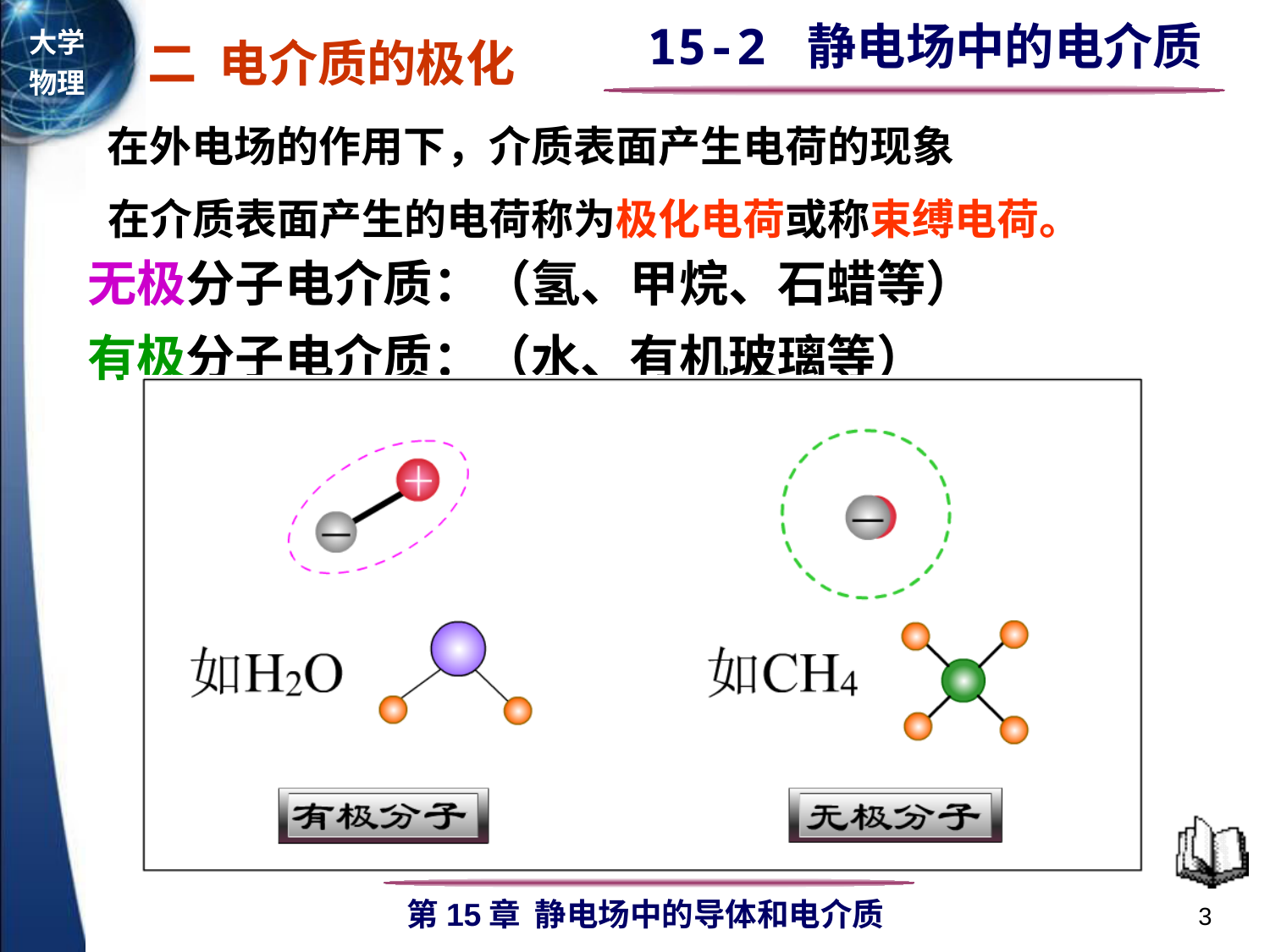

二  电介质的极化
在外电场的作用下，介质表面产生电荷的现象
在介质表面产生的电荷称为极化电荷或称束缚电荷。
无极分子电介质：（氢、甲烷、石蜡等）
有极分子电介质：（水、有机玻璃等）
3